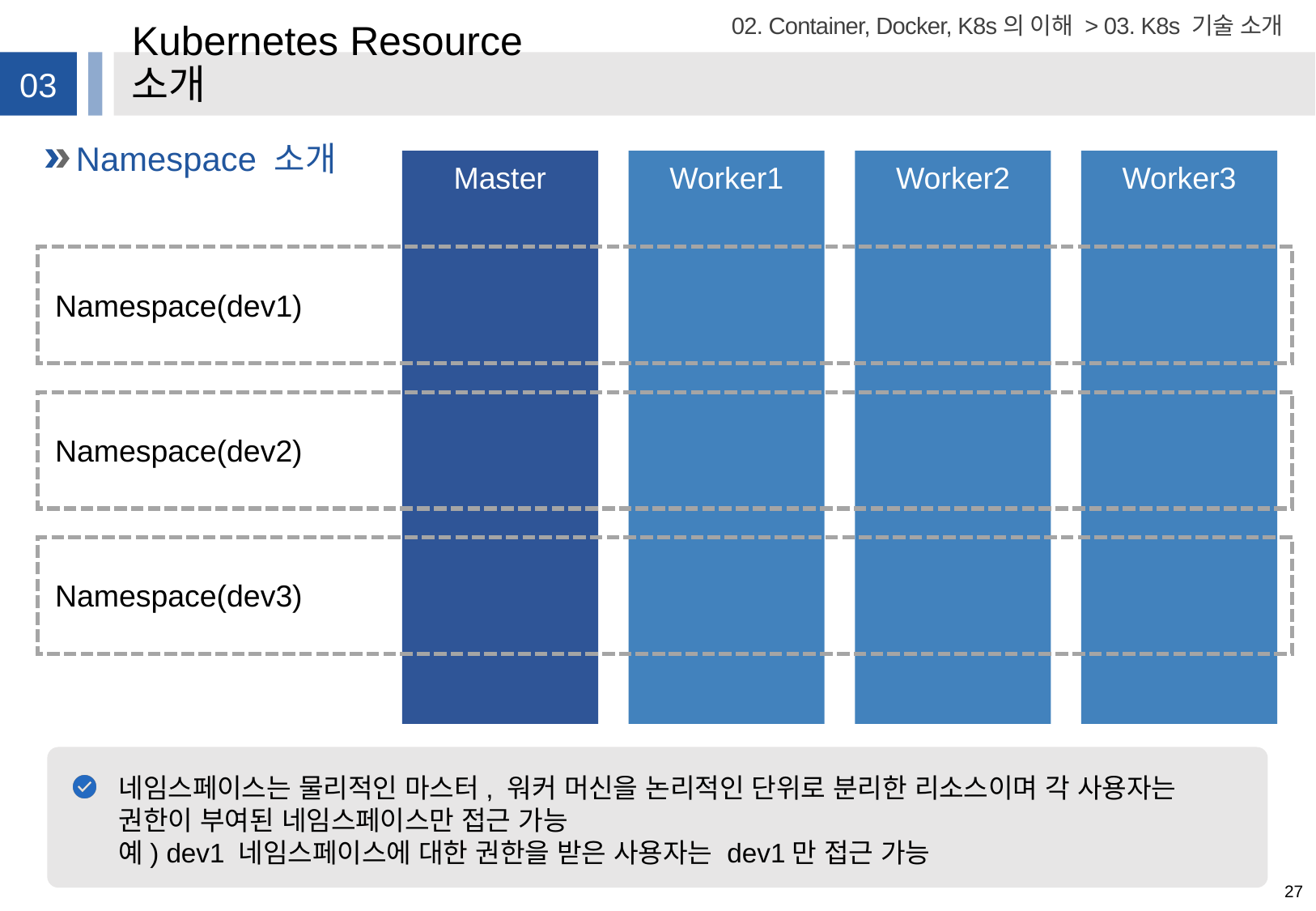

02. Container, Docker, K8s의 이해 > 03. K8s 기술 소개
# Kubernetes Resource 소개
03
Namespace 소개

Master
Worker1
Worker2
Worker3

Namespace(dev1)

Namespace(dev2)

Namespace(dev3)

네임스페이스는 물리적인 마스터, 워커 머신을 논리적인 단위로 분리한 리소스이며 각 사용자는 권한이 부여된 네임스페이스만 접근 가능
예) dev1 네임스페이스에 대한 권한을 받은 사용자는 dev1만 접근 가능
27